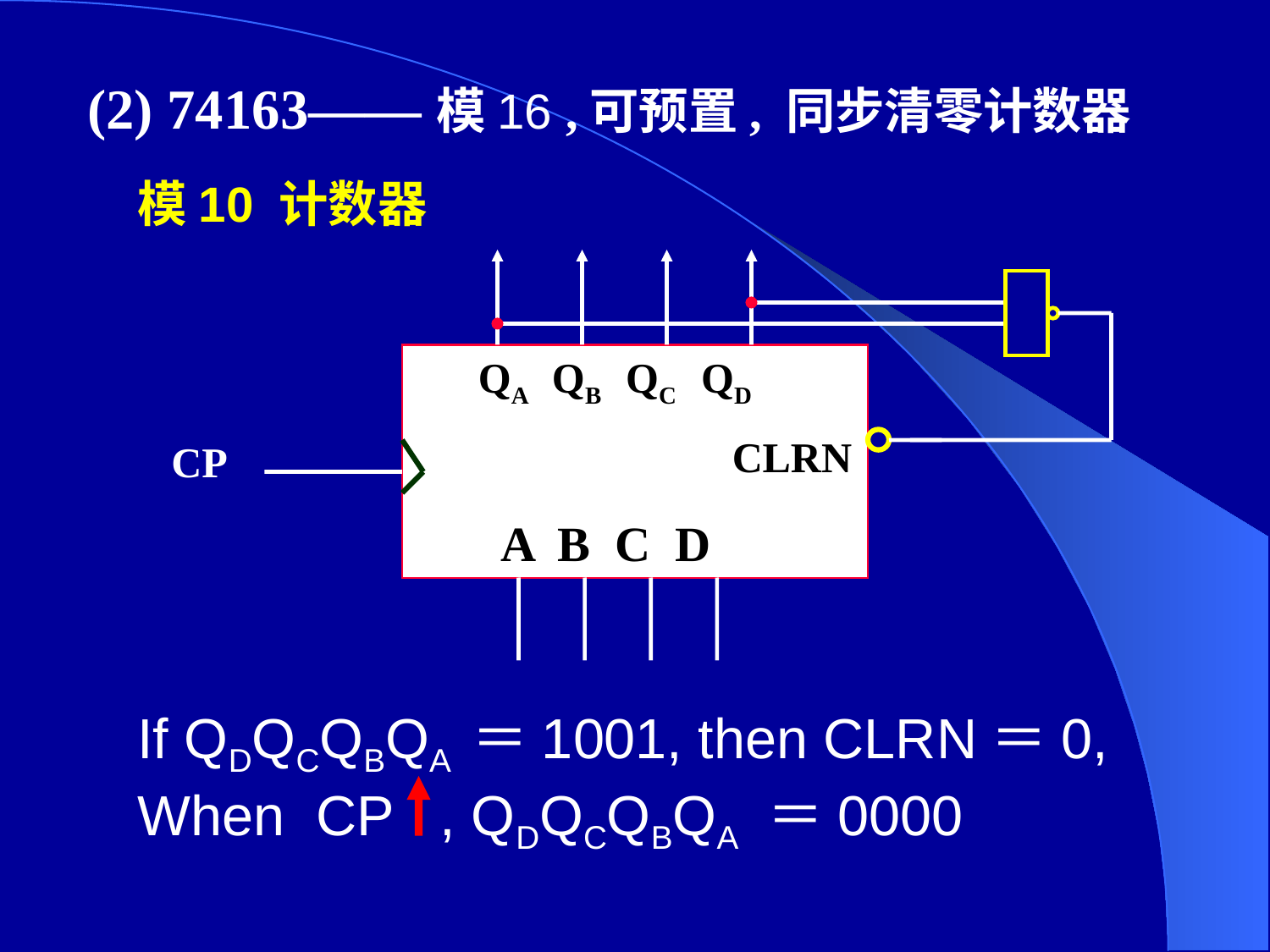

(2) 74163——模16 ,可预置, 同步清零计数器
模10 计数器

      QA    QB    QC    QD
                              CLRN
       A  B  C  D

CP

If QDQCQBQA ＝1001, then CLRN＝0, When  CP   , QDQCQBQA ＝0000